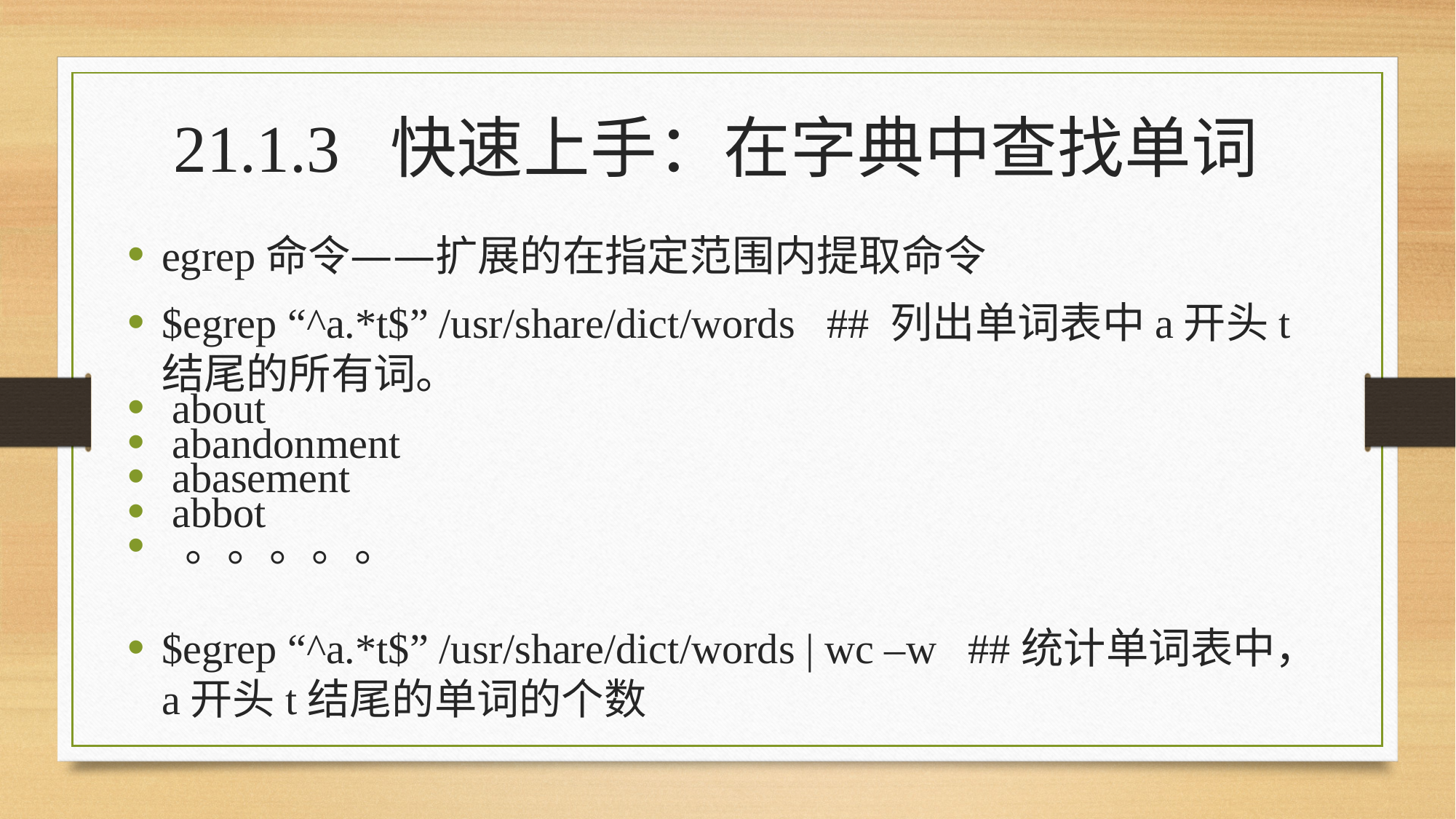

21.1.3  快速上手：在字典中查找单词
egrep命令——扩展的在指定范围内提取命令
$egrep “^a.*t$” /usr/share/dict/words   ## 列出单词表中a开头t结尾的所有词。
 about
 abandonment
 abasement
 abbot
 。。。。。

$egrep “^a.*t$” /usr/share/dict/words | wc –w   ##统计单词表中，a开头t结尾的单词的个数